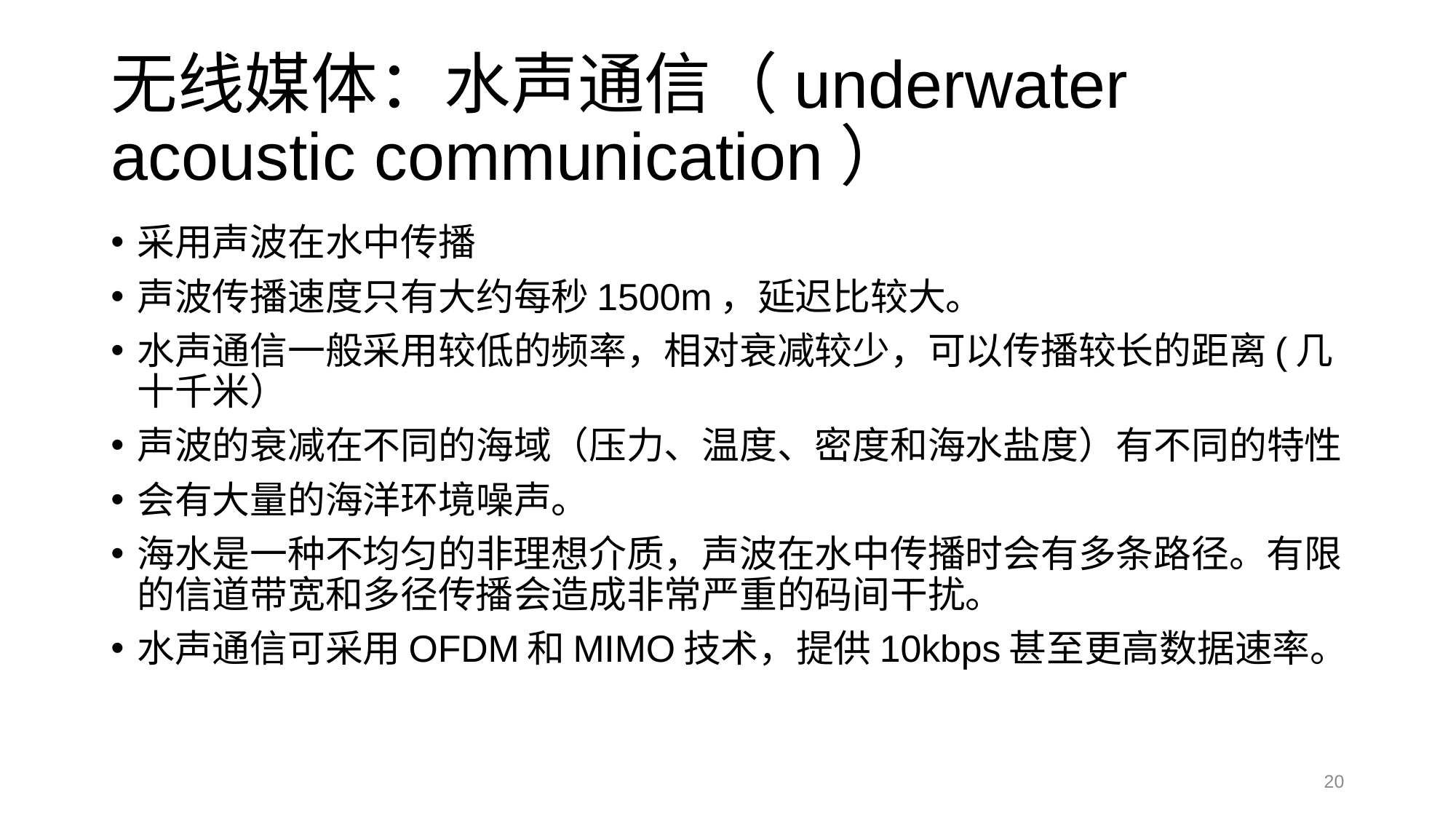

# 无线媒体：水声通信（underwater acoustic communication）
采用声波在水中传播
声波传播速度只有大约每秒1500m，延迟比较大。
水声通信一般采用较低的频率，相对衰减较少，可以传播较长的距离(几十千米）
声波的衰减在不同的海域（压力、温度、密度和海水盐度）有不同的特性
会有大量的海洋环境噪声。
海水是一种不均匀的非理想介质，声波在水中传播时会有多条路径。有限的信道带宽和多径传播会造成非常严重的码间干扰。
水声通信可采用OFDM和MIMO技术，提供10kbps甚至更高数据速率。

20